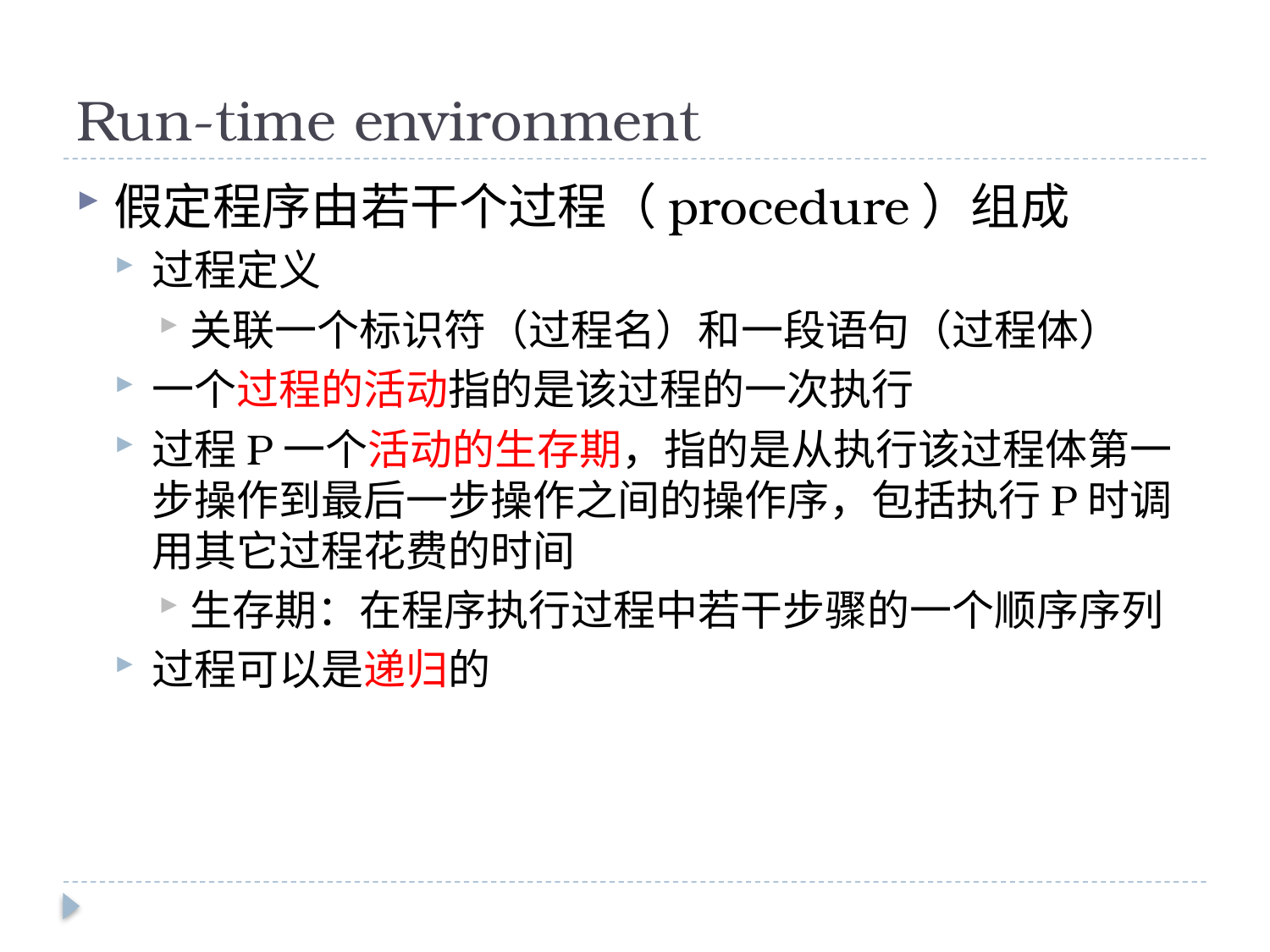

# Run-time environment
假定程序由若干个过程（procedure）组成
过程定义
关联一个标识符（过程名）和一段语句（过程体）
一个过程的活动指的是该过程的一次执行
过程P一个活动的生存期，指的是从执行该过程体第一步操作到最后一步操作之间的操作序，包括执行P时调用其它过程花费的时间
生存期：在程序执行过程中若干步骤的一个顺序序列
过程可以是递归的

16